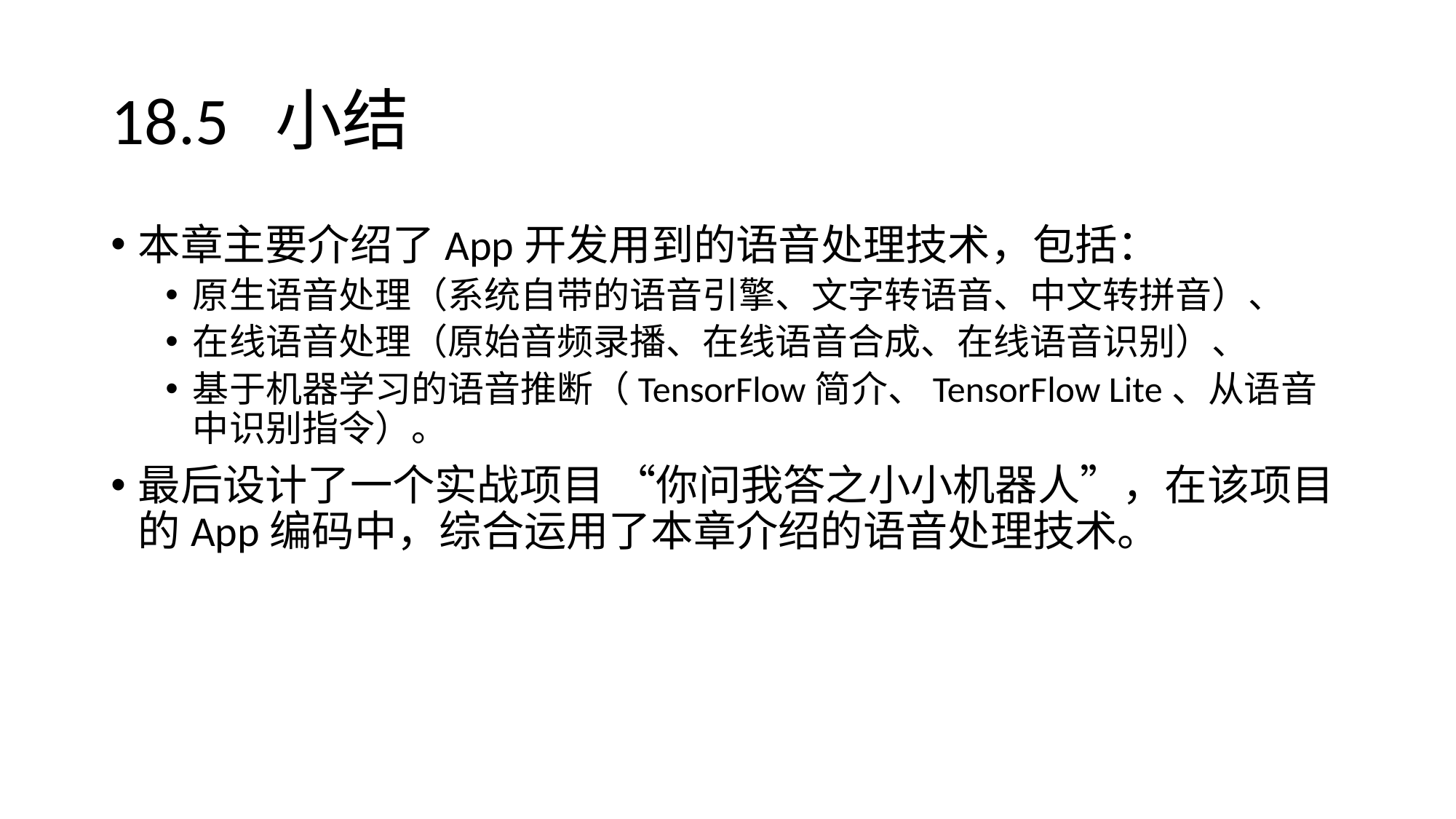

# 18.5  小结
本章主要介绍了App开发用到的语音处理技术，包括：
原生语音处理（系统自带的语音引擎、文字转语音、中文转拼音）、
在线语音处理（原始音频录播、在线语音合成、在线语音识别）、
基于机器学习的语音推断（TensorFlow简介、TensorFlow Lite、从语音中识别指令）。
最后设计了一个实战项目 “你问我答之小小机器人”，在该项目的App编码中，综合运用了本章介绍的语音处理技术。